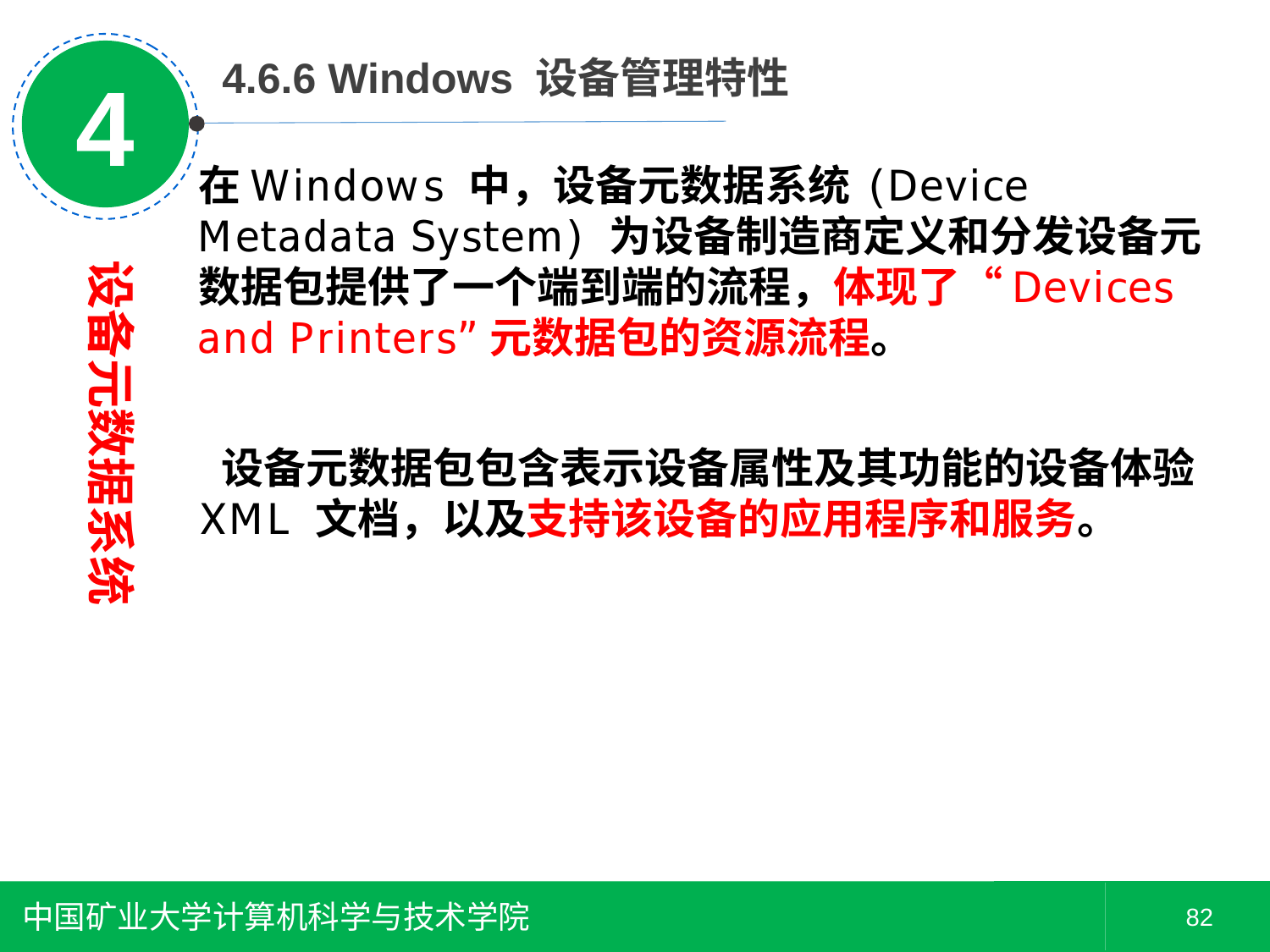

4
  4.6.6 Windows 设备管理特性

在Windows 中，设备元数据系统 (Device Metadata System) 为设备制造商定义和分发设备元数据包提供了一个端到端的流程，体现了“Devices and Printers”元数据包的资源流程。
设备元数据系统
 设备元数据包包含表示设备属性及其功能的设备体验 XML 文档，以及支持该设备的应用程序和服务。